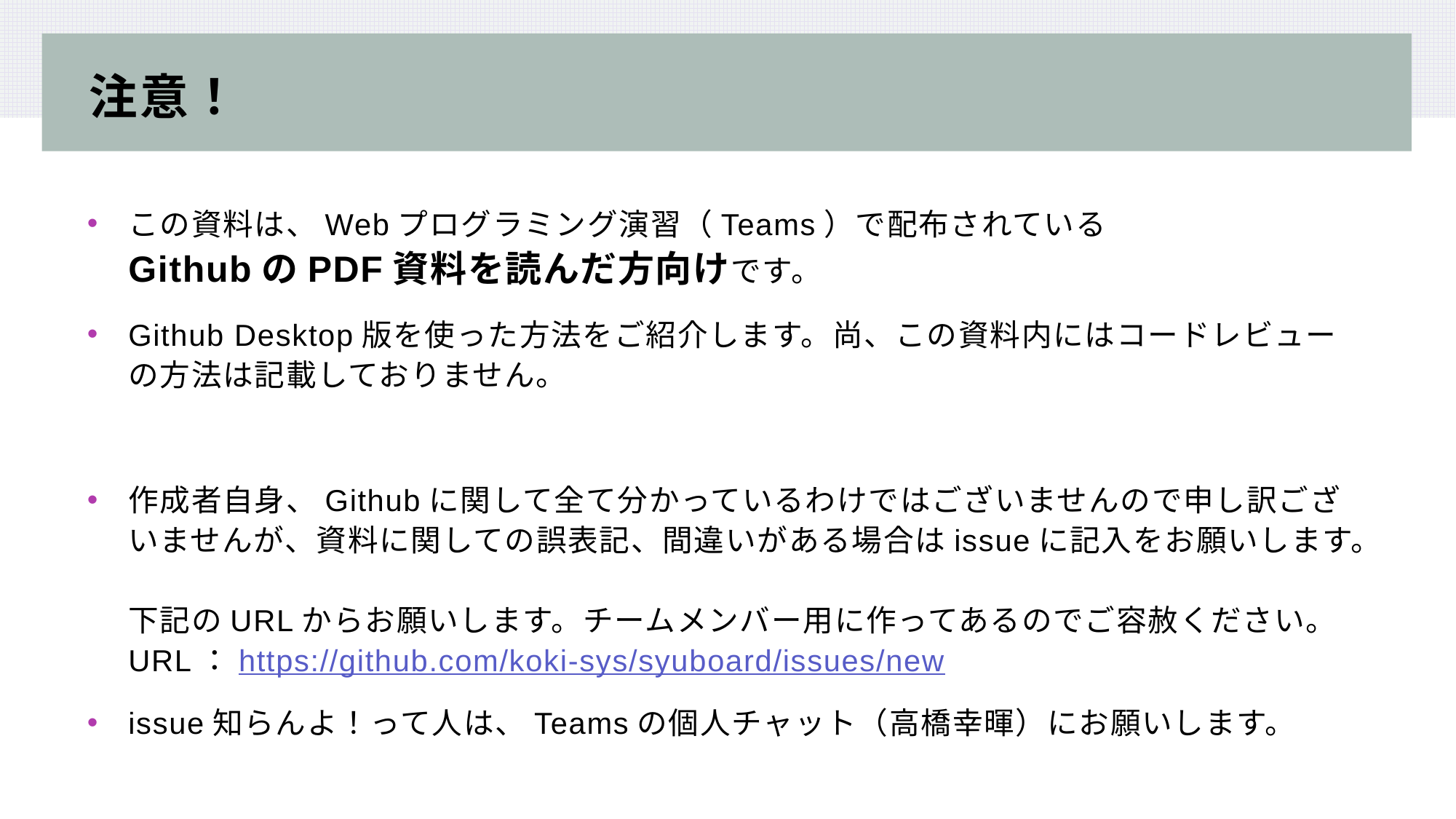

# 注意！
この資料は、Webプログラミング演習（Teams）で配布されている
GithubのPDF資料を読んだ方向けです。
Github Desktop版を使った方法をご紹介します。尚、この資料内にはコードレビューの方法は記載しておりません。

作成者自身、Githubに関して全て分かっているわけではございませんので申し訳ございませんが、資料に関しての誤表記、間違いがある場合はissueに記入をお願いします。
下記のURLからお願いします。チームメンバー用に作ってあるのでご容赦ください。
URL：https://github.com/koki-sys/syuboard/issues/new
issue知らんよ！って人は、Teamsの個人チャット（高橋幸暉）にお願いします。